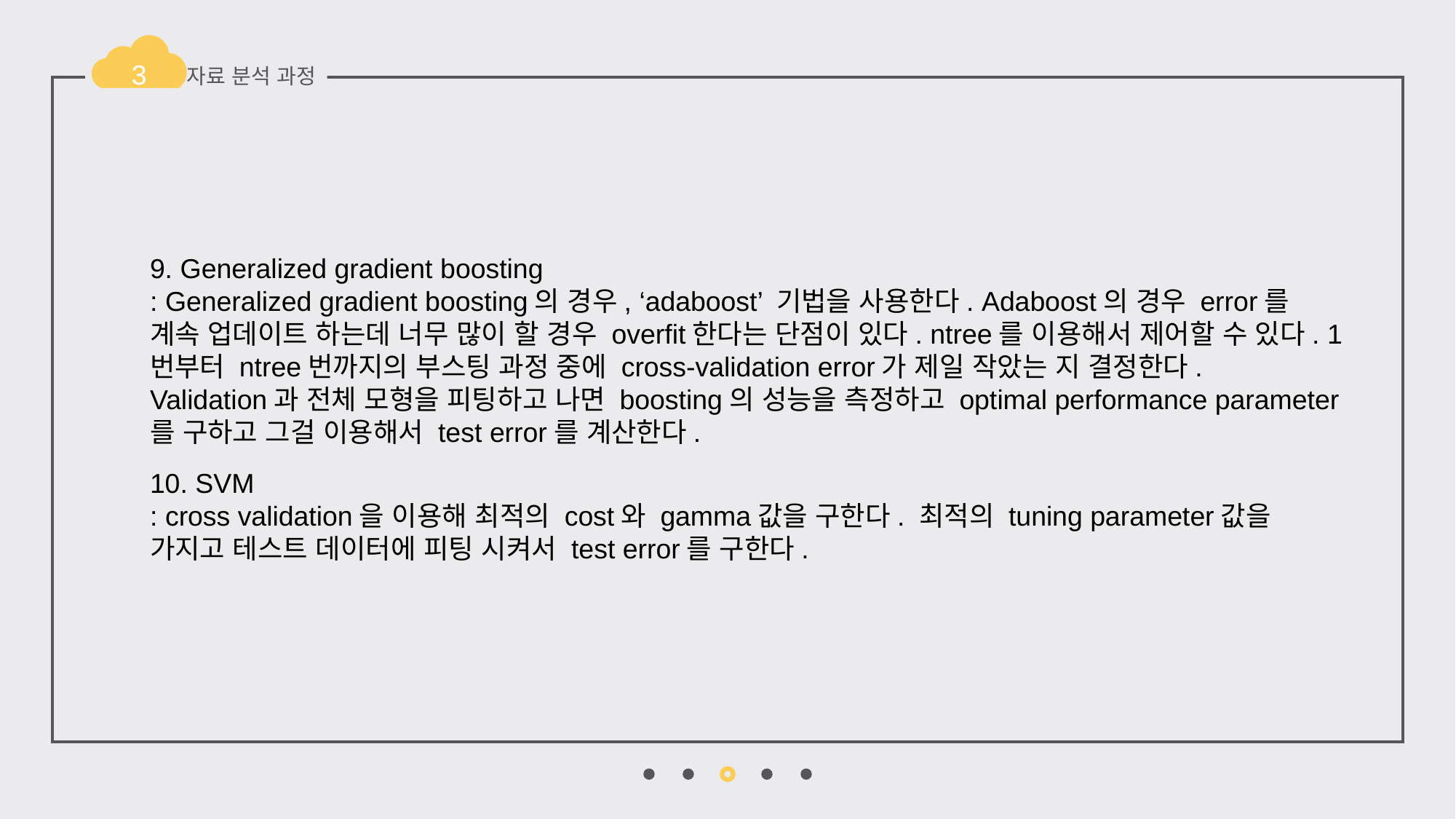

3

자료 분석 과정

9. Generalized gradient boosting
: Generalized gradient boosting의 경우, ‘adaboost’ 기법을 사용한다. Adaboost의 경우 error를 계속 업데이트 하는데 너무 많이 할 경우 overfit한다는 단점이 있다. ntree를 이용해서 제어할 수 있다. 1번부터 ntree번까지의 부스팅 과정 중에 cross-validation error가 제일 작았는 지 결정한다.
Validation과 전체 모형을 피팅하고 나면 boosting의 성능을 측정하고 optimal performance parameter를 구하고 그걸 이용해서 test error를 계산한다.

10. SVM
: cross validation을 이용해 최적의 cost와 gamma값을 구한다. 최적의 tuning parameter값을 가지고 테스트 데이터에 피팅 시켜서 test error를 구한다.